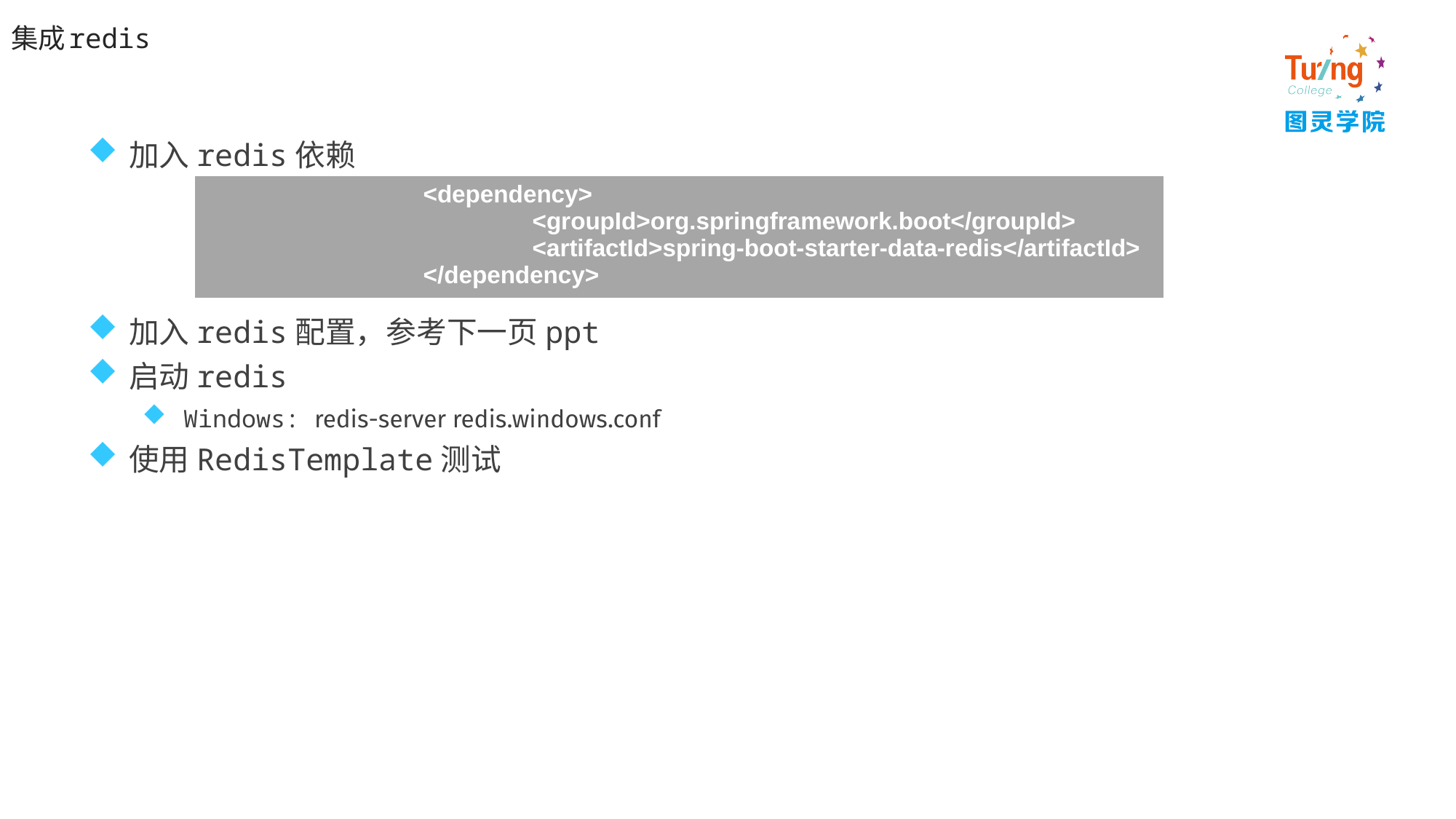

# 集成redis
加入redis依赖

加入redis配置，参考下一页ppt
启动redis
Windows: redis-server redis.windows.conf
使用RedisTemplate测试

| <dependency> <groupId>org.springframework.boot</groupId> <artifactId>spring-boot-starter-data-redis</artifactId> </dependency> |
| --- |